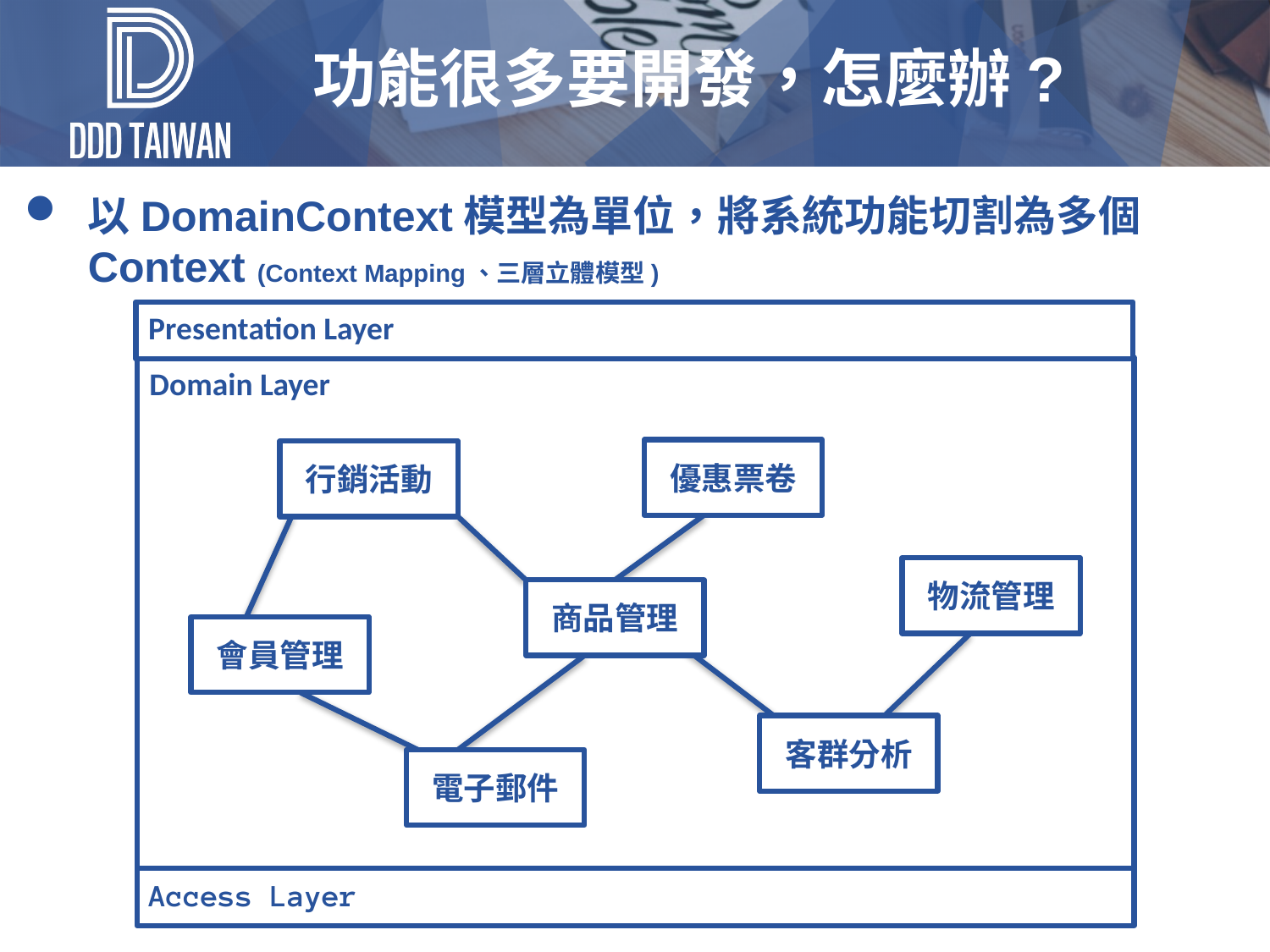

# 功能很多要開發，怎麼辦?
以DomainContext模型為單位，將系統功能切割為多個Context (Context Mapping、三層立體模型)
Presentation Layer
Domain Layer
優惠票卷
行銷活動
物流管理
商品管理
會員管理
客群分析
電子郵件
Access Layer